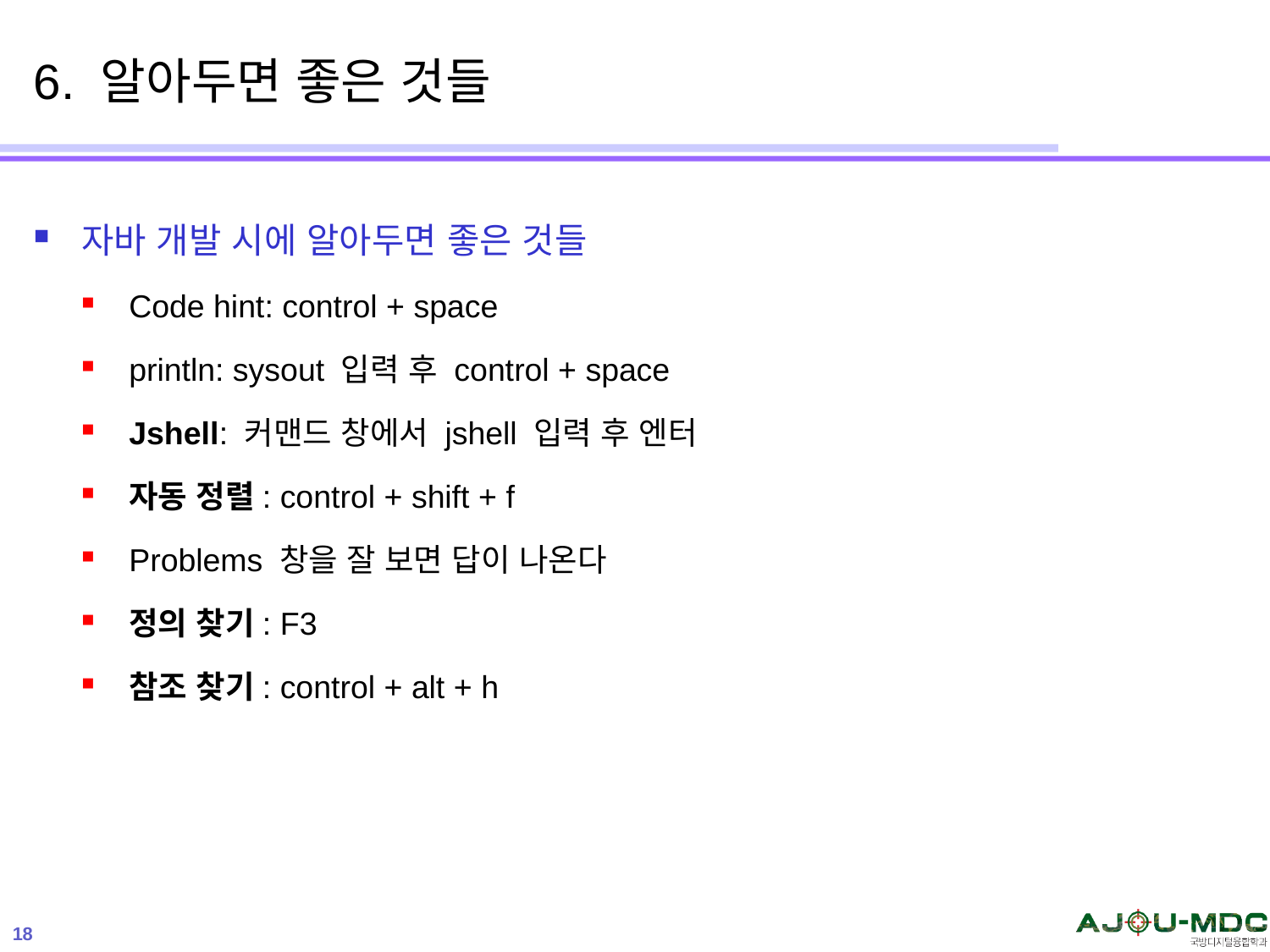

# 6. 알아두면 좋은 것들
자바 개발 시에 알아두면 좋은 것들
Code hint: control + space
println: sysout 입력 후 control + space
Jshell: 커맨드 창에서 jshell 입력 후 엔터
자동 정렬: control + shift + f
Problems 창을 잘 보면 답이 나온다
정의 찾기: F3
참조 찾기: control + alt + h
18